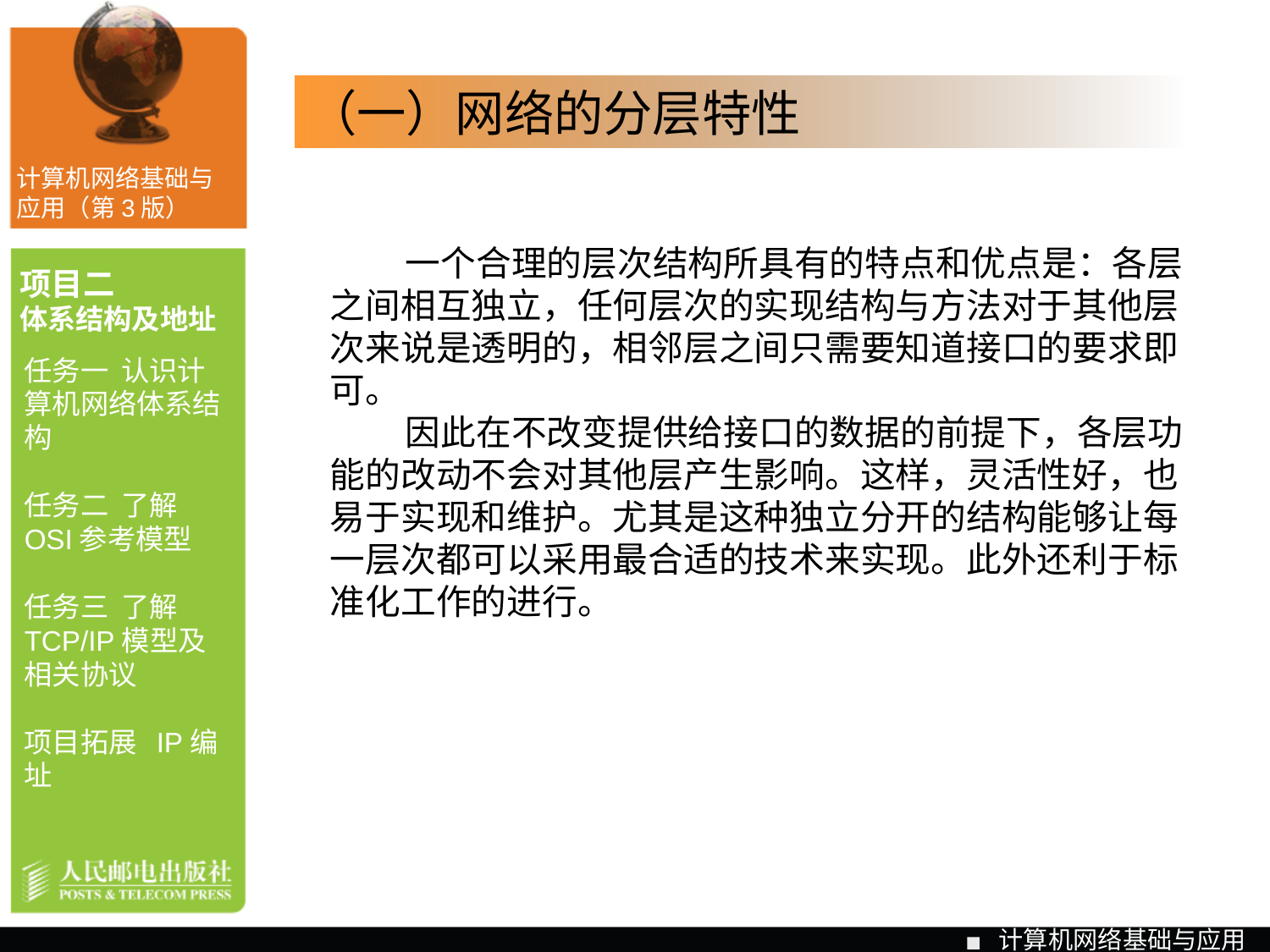

（一）网络的分层特性
计算机网络基础与应用（第3版）
一个合理的层次结构所具有的特点和优点是：各层之间相互独立，任何层次的实现结构与方法对于其他层次来说是透明的，相邻层之间只需要知道接口的要求即可。
因此在不改变提供给接口的数据的前提下，各层功能的改动不会对其他层产生影响。这样，灵活性好，也易于实现和维护。尤其是这种独立分开的结构能够让每一层次都可以采用最合适的技术来实现。此外还利于标准化工作的进行。
项目二
体系结构及地址

任务一  认识计算机网络体系结构

任务二  了解OSI参考模型

任务三  了解TCP/IP模型及相关协议

项目拓展  IP编址

计算机网络基础与应用